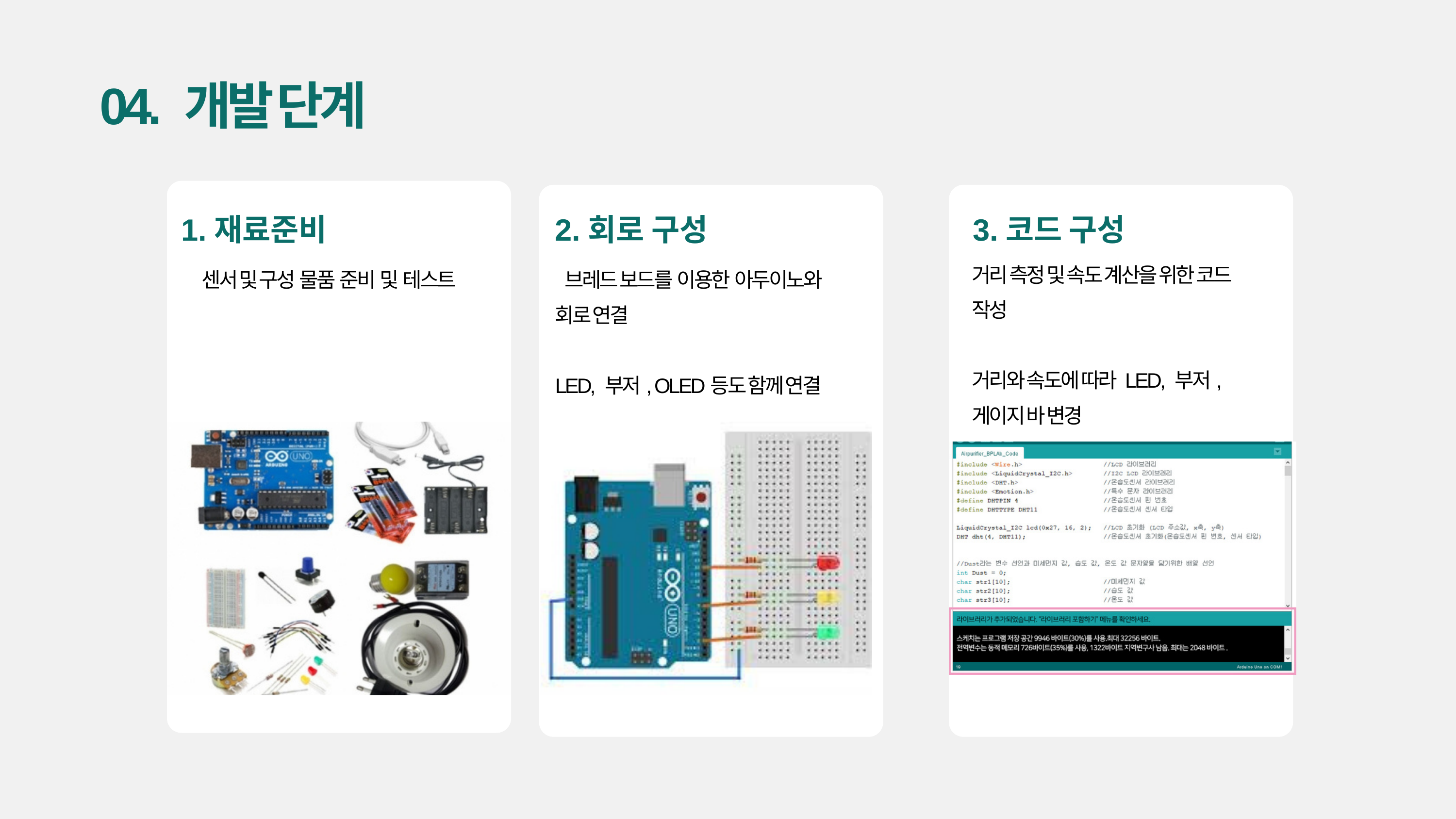

04. 개발 단계

1.재료준비
2.회로 구성
3.코드 구성
거리 측정 및 속도 계산을 위한 코드 작성

거리와 속도에 따라 LED, 부저, 게이지 바 변경
 센서 및 구성  물품  준비  및  테스트
 브레드 보드를  이용한  아두이노와 회로 연결

LED, 부저, OLED등도 함께 연결